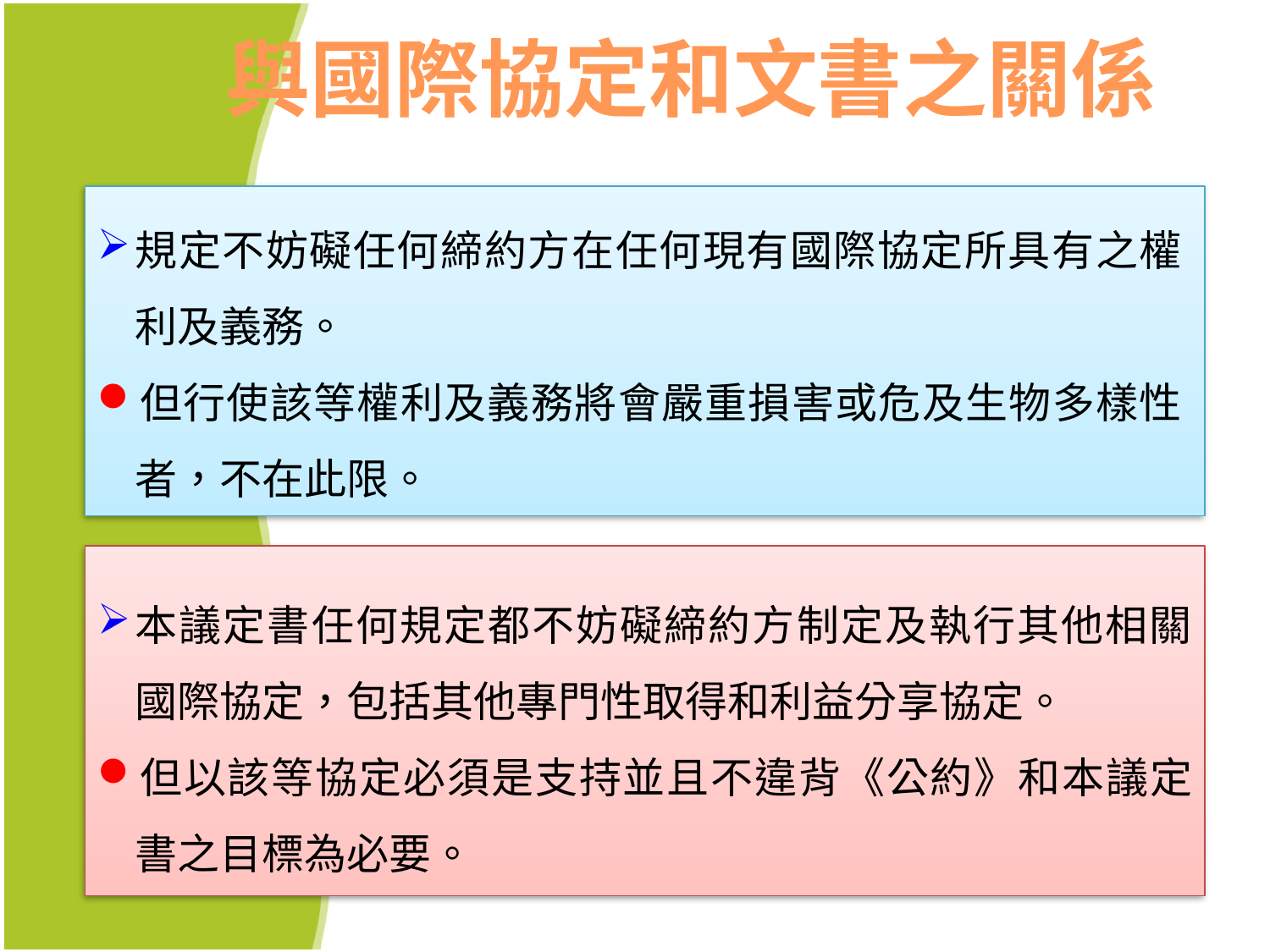

與國際協定和文書之關係

規定不妨礙任何締約方在任何現有國際協定所具有之權利及義務。
但行使該等權利及義務將會嚴重損害或危及生物多樣性者，不在此限。

本議定書任何規定都不妨礙締約方制定及執行其他相關國際協定，包括其他專門性取得和利益分享協定。
但以該等協定必須是支持並且不違背《公約》和本議定書之目標為必要。